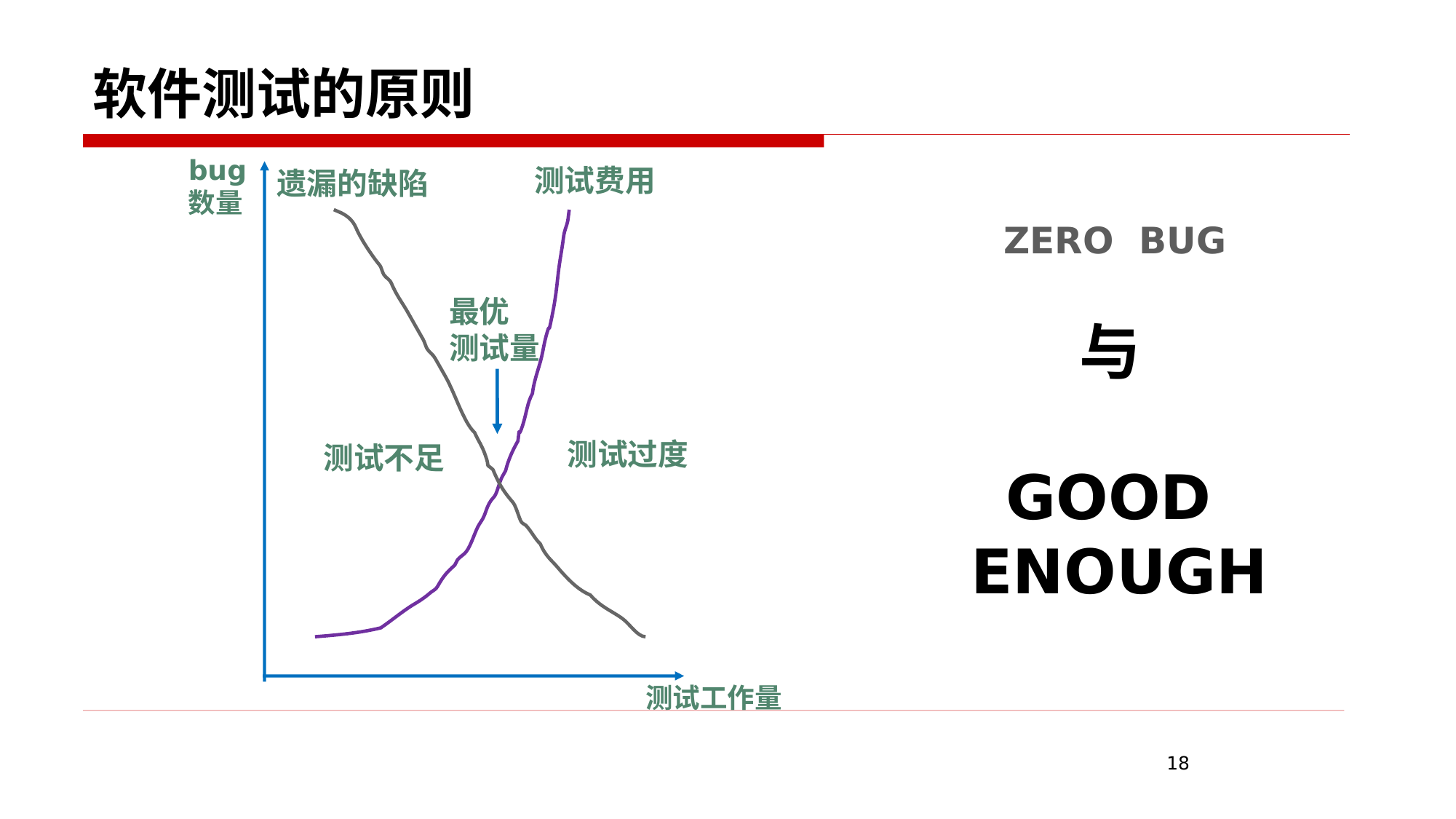

# 软件测试的原则
bug数量

测试费用
遗漏的缺陷

最优
测试量

测试过度
测试不足

测试工作量
ZERO  BUG
与
Good
Enough
18